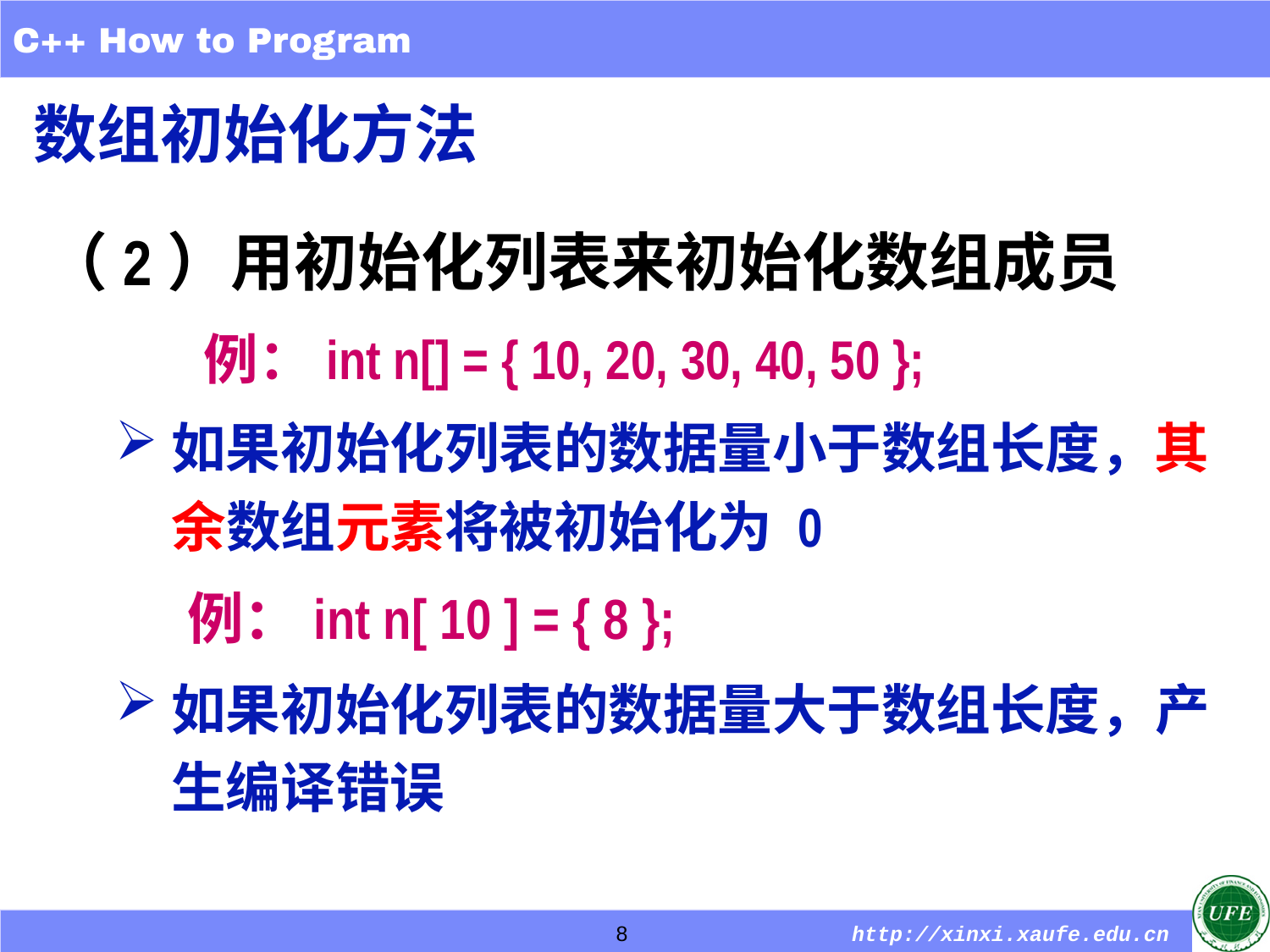

数组初始化方法
（2）用初始化列表来初始化数组成员
      例：int n[] = { 10, 20, 30, 40, 50 };
如果初始化列表的数据量小于数组长度，其余数组元素将被初始化为 0
例：int n[ 10 ] = { 8 };
如果初始化列表的数据量大于数组长度，产生编译错误
8